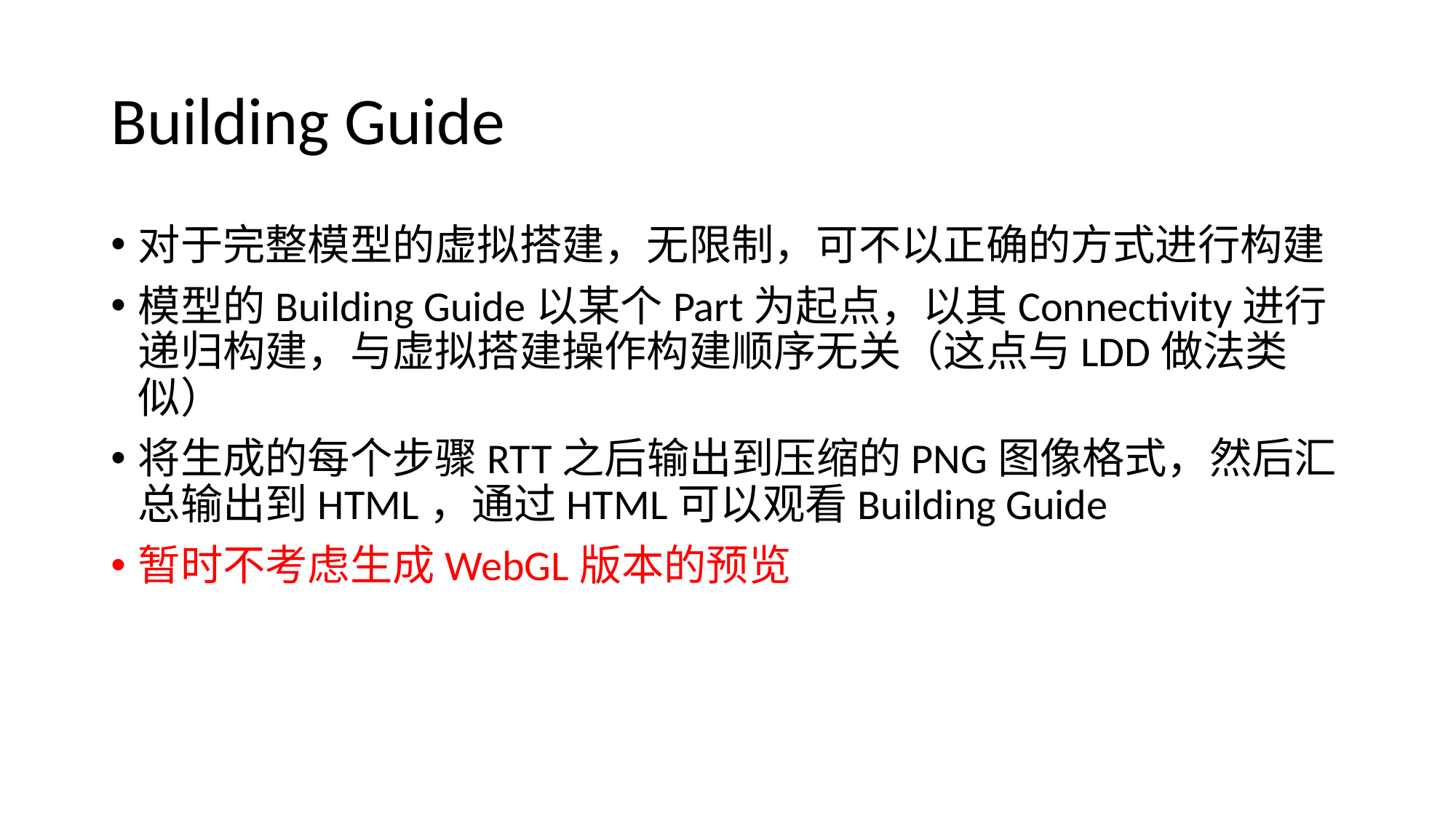

# Building Guide
对于完整模型的虚拟搭建，无限制，可不以正确的方式进行构建
模型的Building Guide以某个Part为起点，以其Connectivity进行递归构建，与虚拟搭建操作构建顺序无关（这点与LDD做法类似）
将生成的每个步骤RTT之后输出到压缩的PNG图像格式，然后汇总输出到HTML，通过HTML可以观看Building Guide
暂时不考虑生成WebGL版本的预览